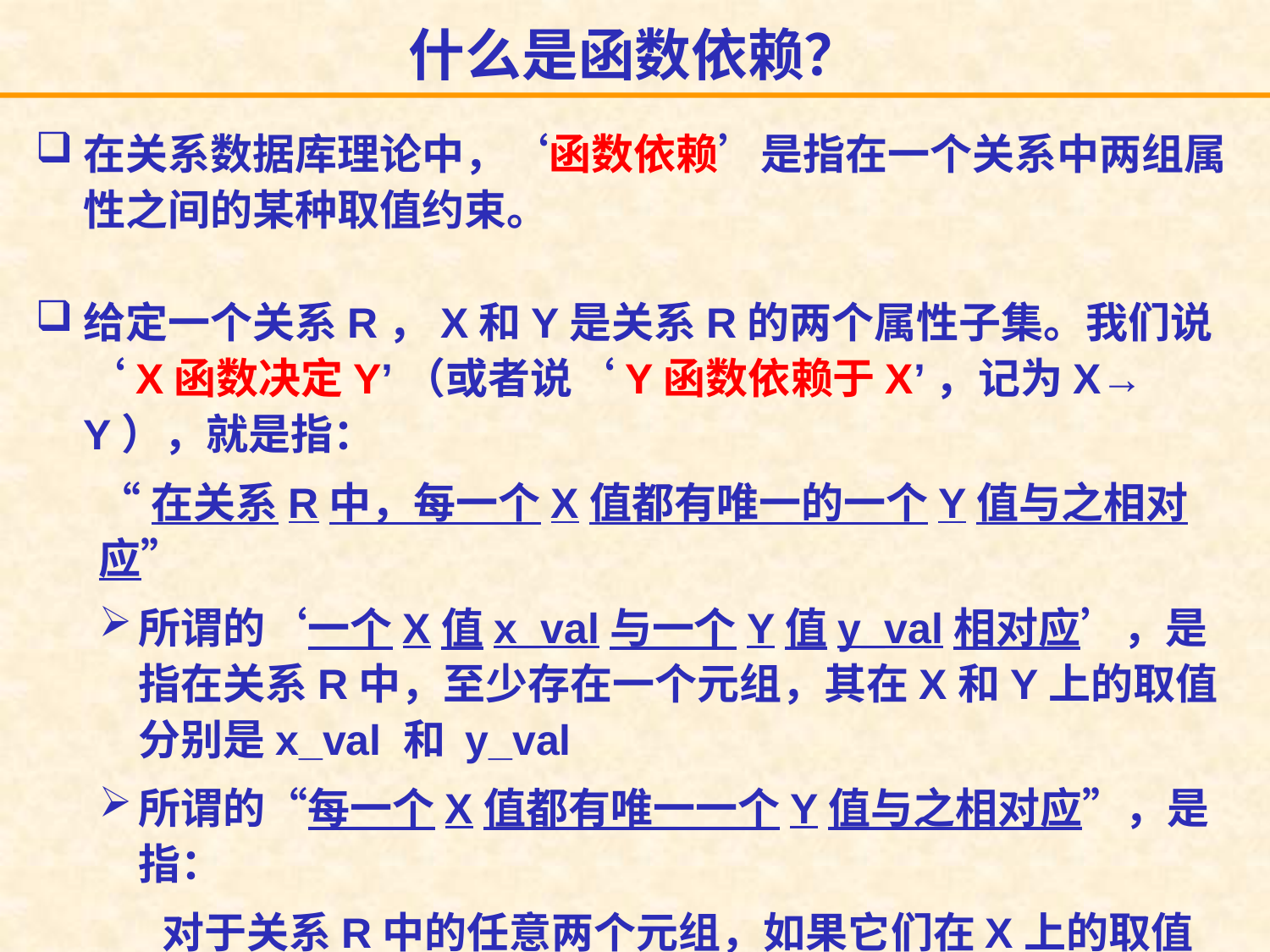

# 什么是函数依赖？
在关系数据库理论中，‘函数依赖’是指在一个关系中两组属性之间的某种取值约束。

给定一个关系R，X和Y是关系R的两个属性子集。我们说‘X函数决定Y’（或者说‘Y函数依赖于X’，记为X→Y），就是指：
“在关系R中，每一个X值都有唯一的一个Y值与之相对应”
所谓的‘一个X值x_val与一个Y值y_val相对应’，是指在关系R中，至少存在一个元组，其在X和Y上的取值分别是x_val 和 y_val
所谓的“每一个X值都有唯一一个Y值与之相对应”，是指：
对于关系R中的任意两个元组，如果它们在X上的取值相同，那么它们在Y上的取值也一定相同，反之则不一定。